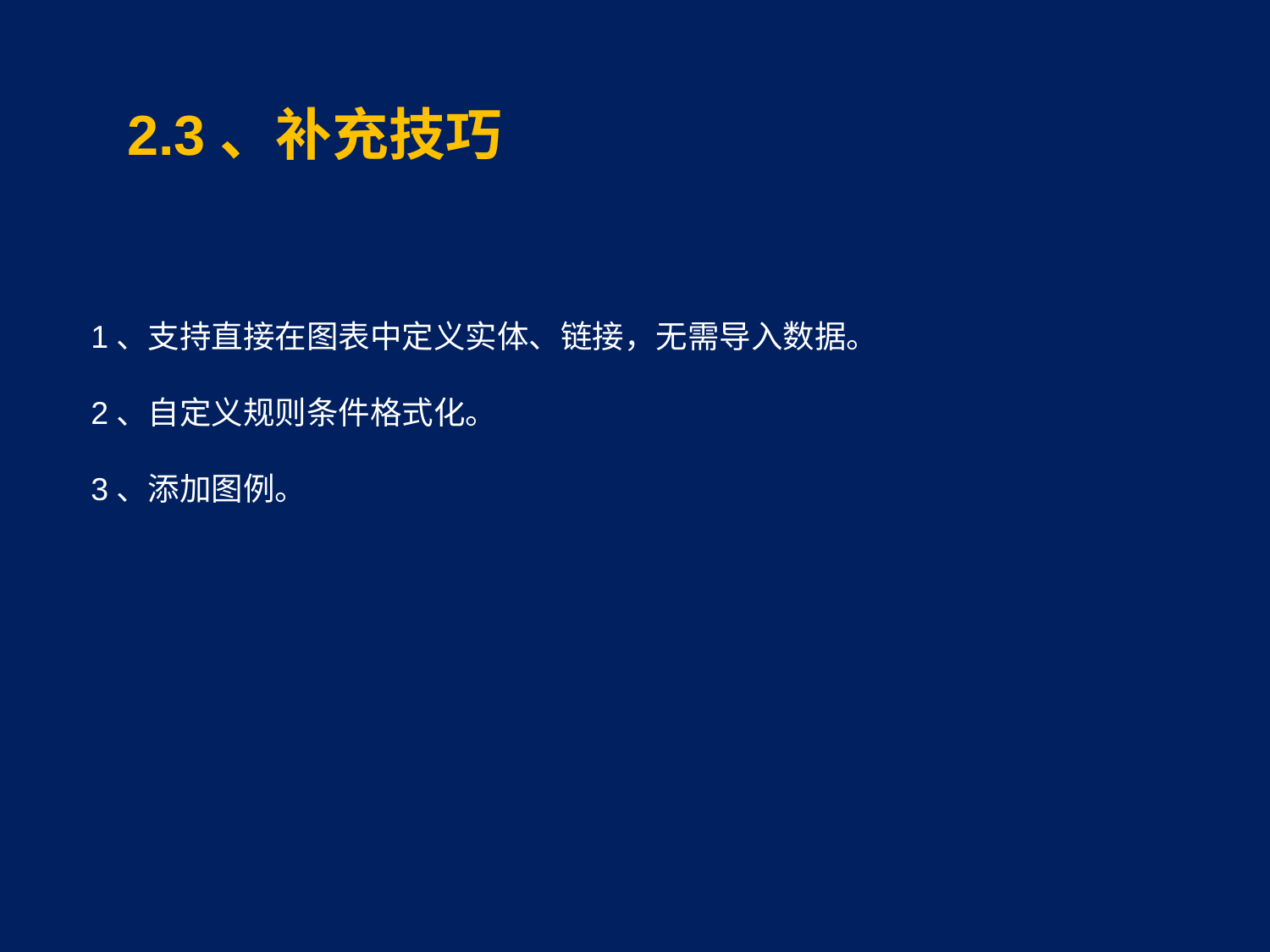

# 2.3、补充技巧
1、支持直接在图表中定义实体、链接，无需导入数据。

2、自定义规则条件格式化。

3、添加图例。